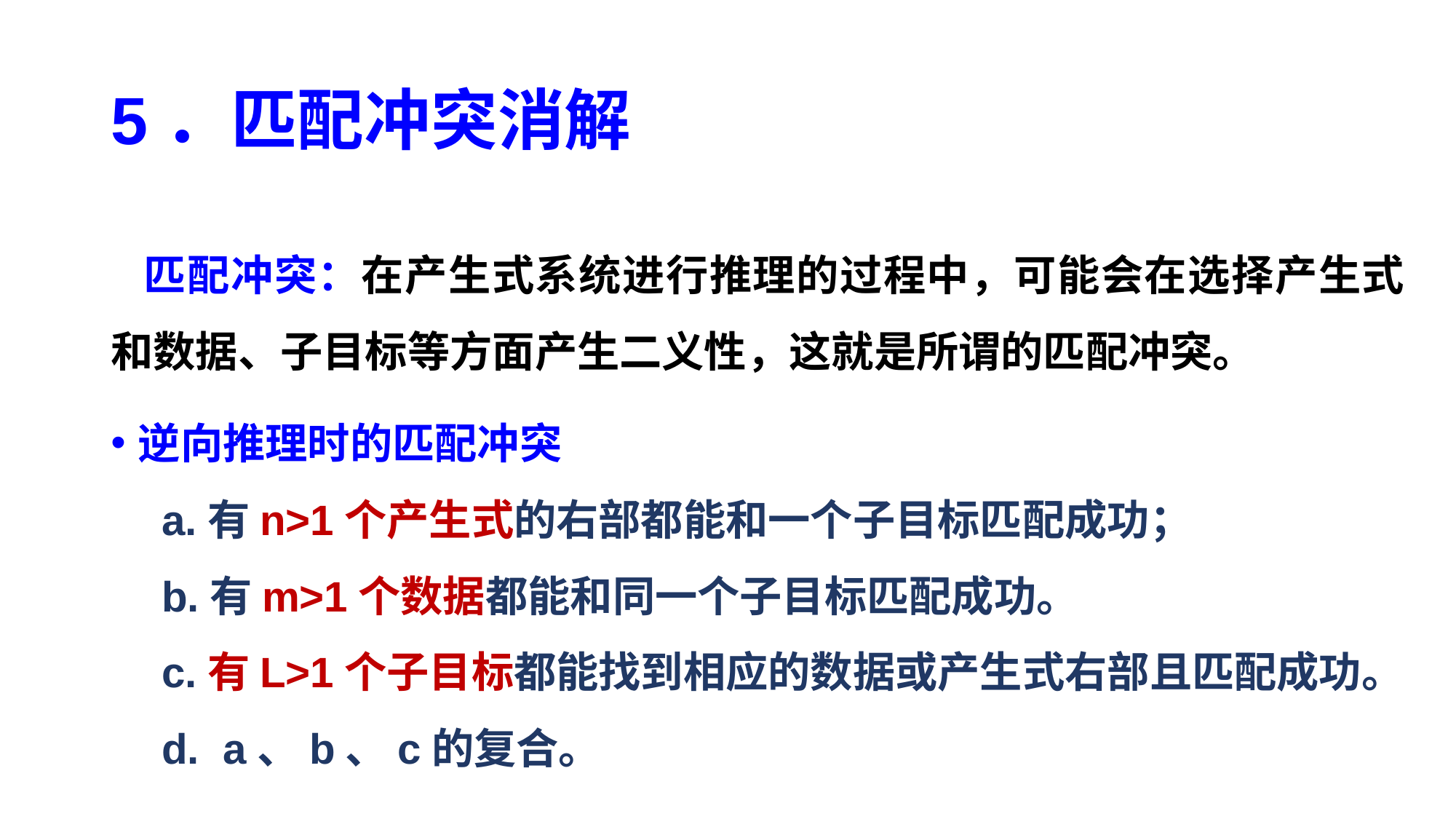

# 5．匹配冲突消解
  匹配冲突：在产生式系统进行推理的过程中，可能会在选择产生式和数据、子目标等方面产生二义性，这就是所谓的匹配冲突。
逆向推理时的匹配冲突
  a.有n>1个产生式的右部都能和一个子目标匹配成功；
  b.有m>1个数据都能和同一个子目标匹配成功。
  c.有L>1个子目标都能找到相应的数据或产生式右部且匹配成功。
  d.  a、b、c的复合。